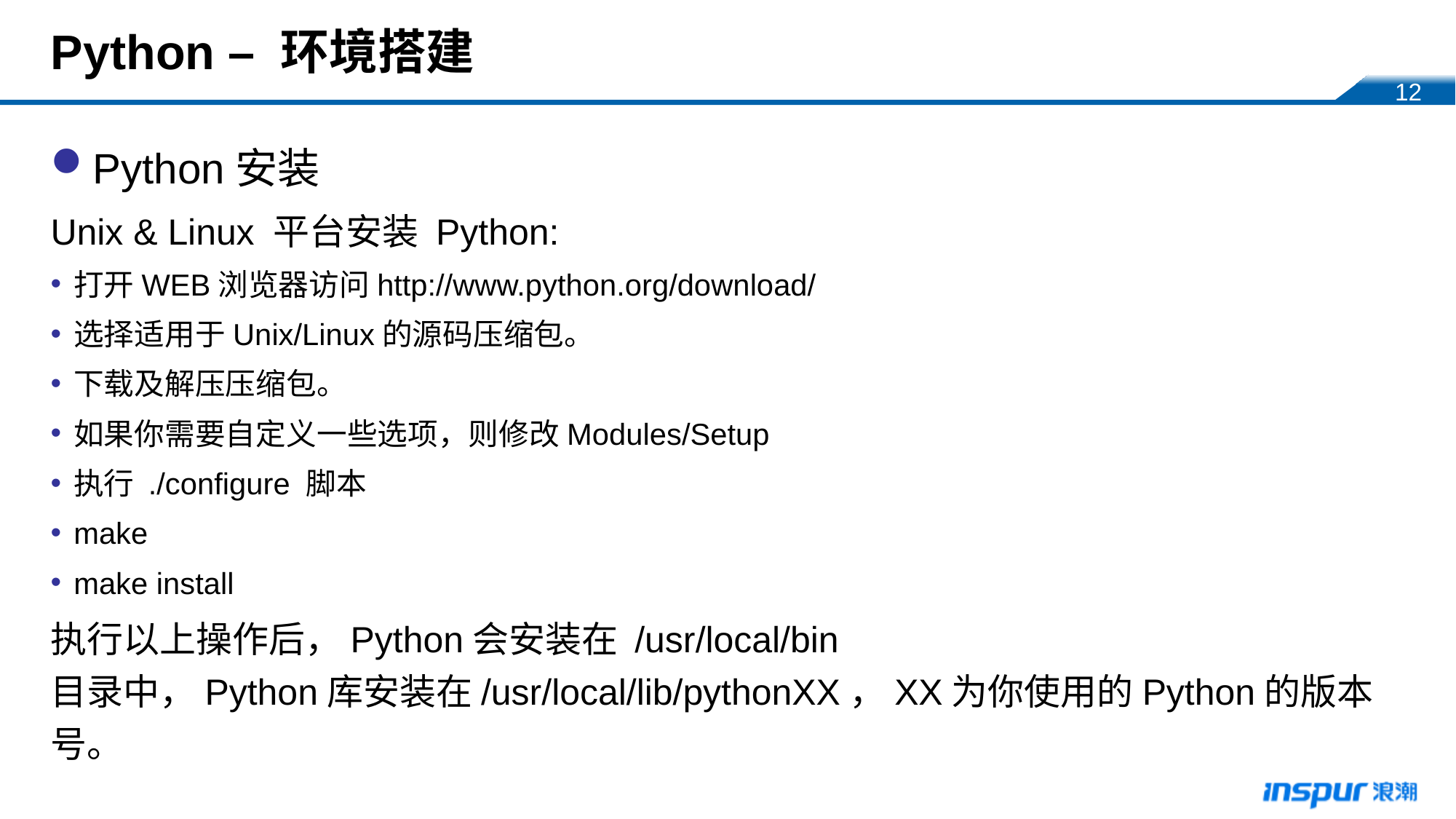

# Python – 环境搭建
Python安装
Unix & Linux 平台安装 Python:
打开WEB浏览器访问http://www.python.org/download/
选择适用于Unix/Linux的源码压缩包。
下载及解压压缩包。
如果你需要自定义一些选项，则修改Modules/Setup
执行 ./configure 脚本
make
make install
执行以上操作后，Python会安装在 /usr/local/bin 目录中，Python库安装在/usr/local/lib/pythonXX，XX为你使用的Python的版本号。